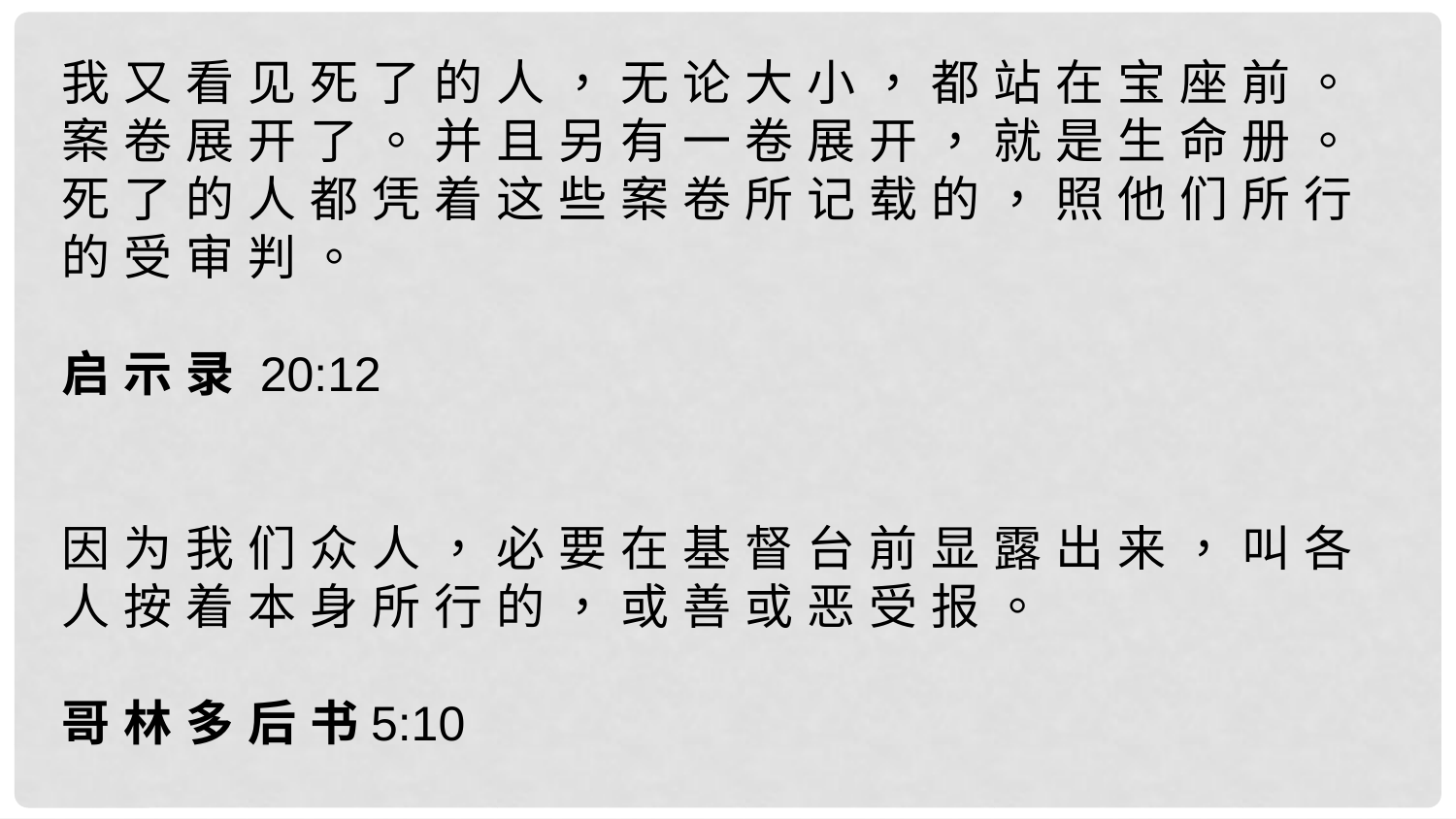

我 又 看 见 死 了 的 人 ， 无 论 大 小 ， 都 站 在 宝 座 前 。 案 卷 展 开 了 。 并 且 另 有 一 卷 展 开 ， 就 是 生 命 册 。 死 了 的 人 都 凭 着 这 些 案 卷 所 记 载 的 ， 照 他 们 所 行 的 受 审 判 。

启 示 录 20:12

因 为 我 们 众 人 ， 必 要 在 基 督 台 前 显 露 出 来 ， 叫 各 人 按 着 本 身 所 行 的 ， 或 善 或 恶 受 报 。

哥 林 多 后 书5:10